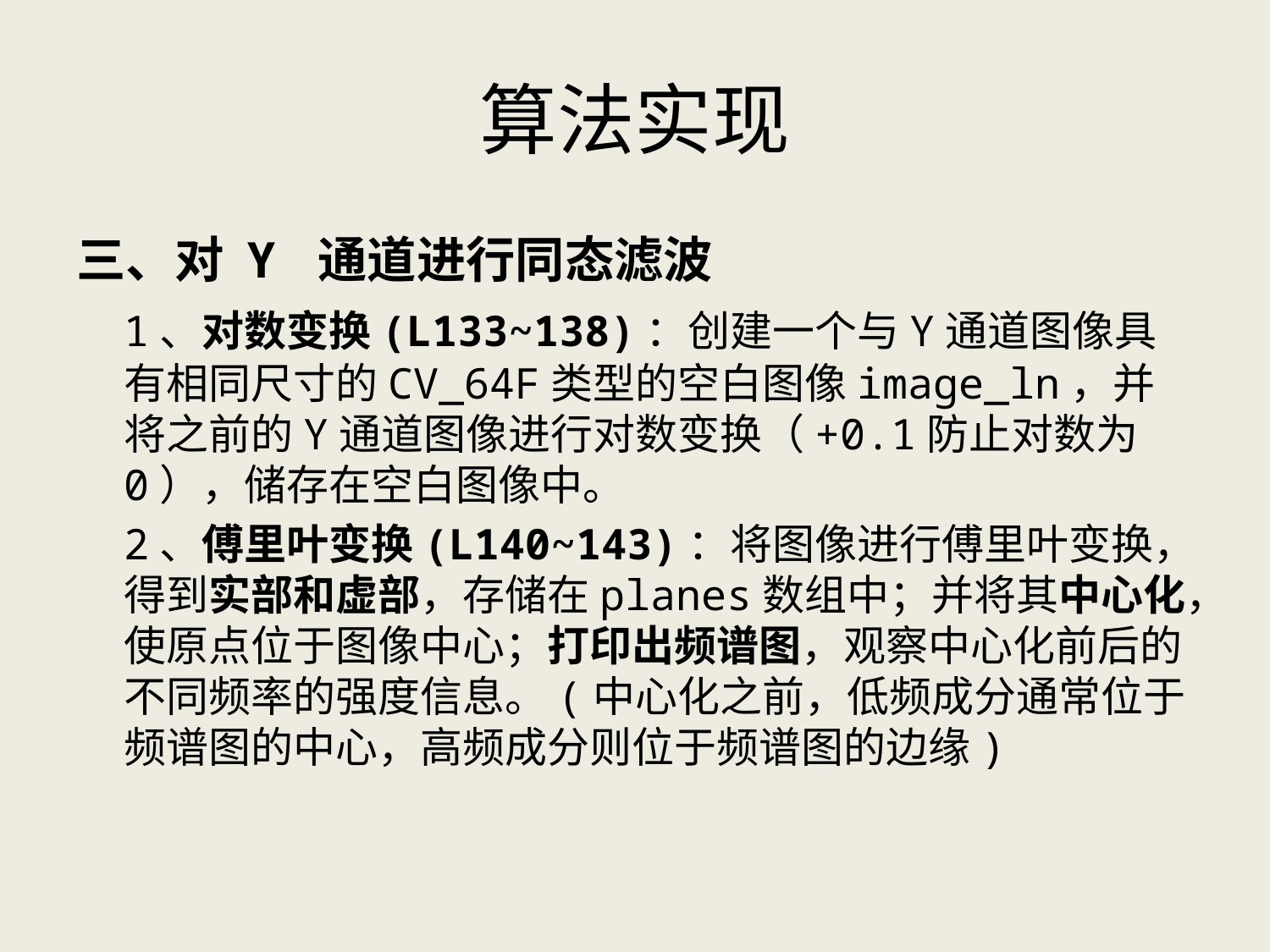

# 算法实现
三、对 Y 通道进行同态滤波
	1、对数变换(L133~138)：创建一个与Y通道图像具有相同尺寸的CV_64F类型的空白图像image_ln，并将之前的Y通道图像进行对数变换（+0.1防止对数为0），储存在空白图像中。
	2、傅里叶变换(L140~143)：将图像进行傅里叶变换，得到实部和虚部，存储在planes数组中；并将其中心化，使原点位于图像中心；打印出频谱图，观察中心化前后的不同频率的强度信息。(中心化之前，低频成分通常位于频谱图的中心，高频成分则位于频谱图的边缘)